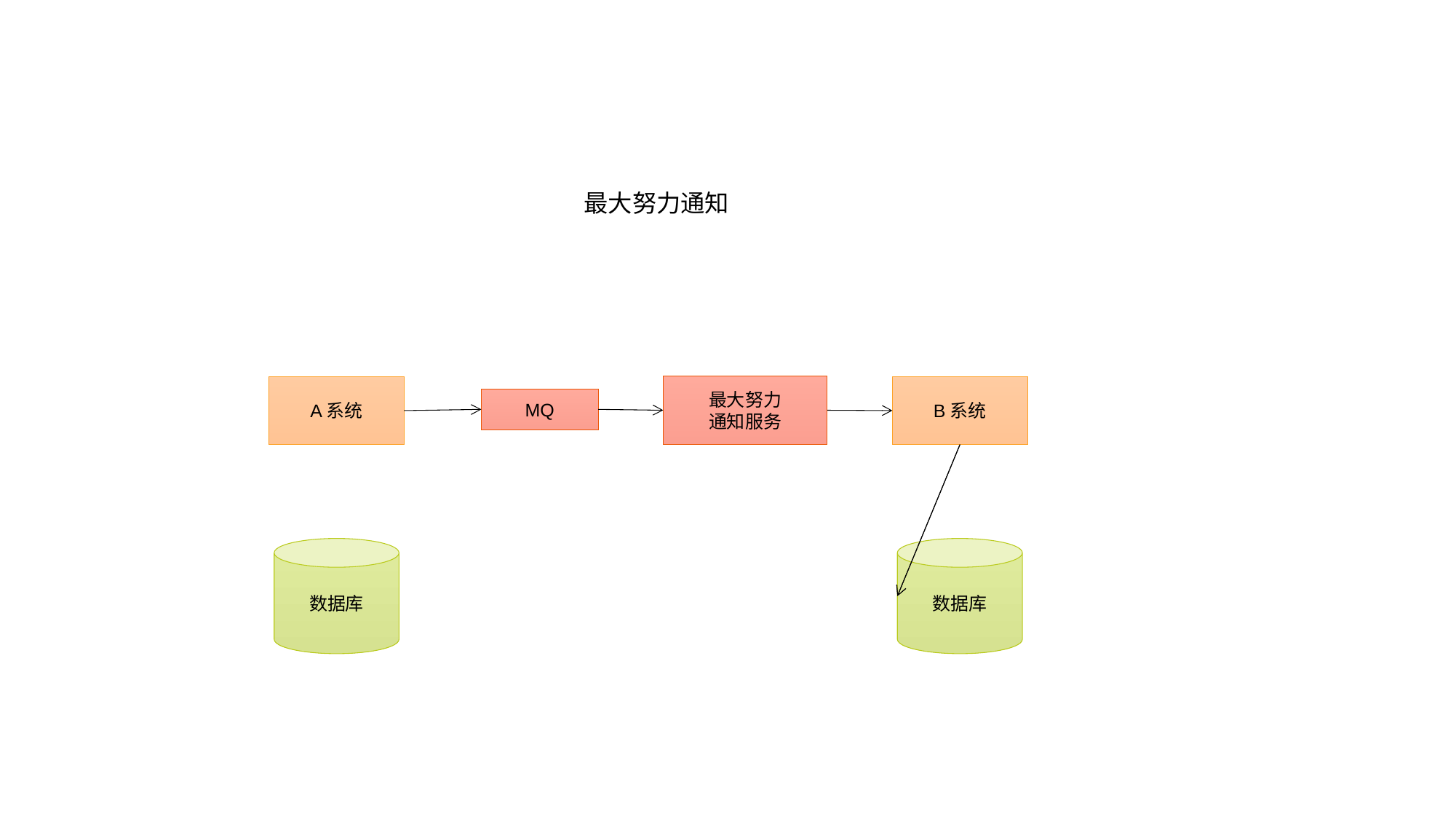

最大努力通知
最大努力
通知服务
A系统
B系统
MQ
数据库
数据库